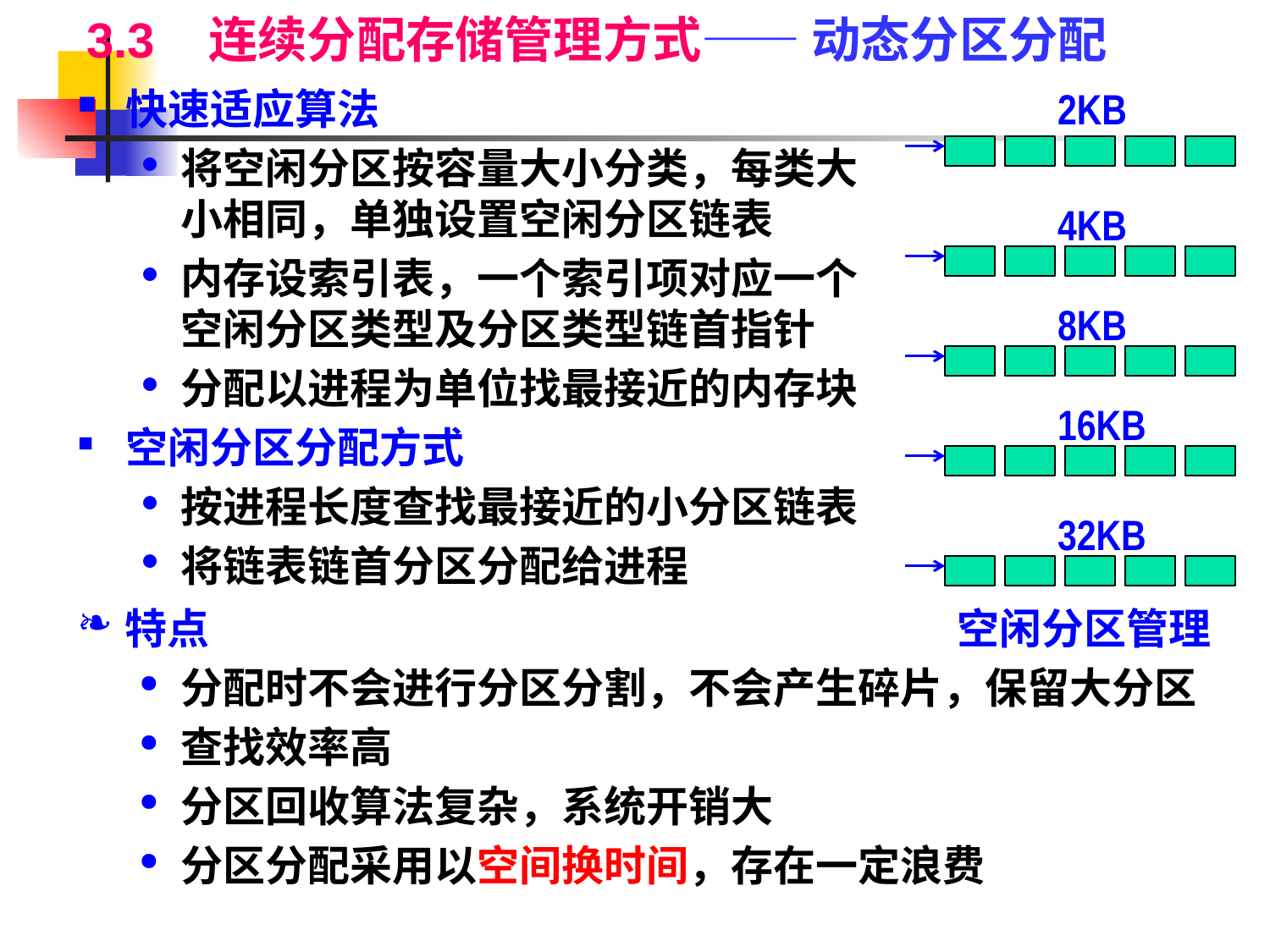

3.3   连续分配存储管理方式—— 动态分区分配
快速适应算法
将空闲分区按容量大小分类，每类大小相同，单独设置空闲分区链表
内存设索引表，一个索引项对应一个空闲分区类型及分区类型链首指针
分配以进程为单位找最接近的内存块
空闲分区分配方式
按进程长度查找最接近的小分区链表
将链表链首分区分配给进程
2KB

4KB

8KB

16KB

32KB

特点
分配时不会进行分区分割，不会产生碎片，保留大分区
查找效率高
分区回收算法复杂，系统开销大
分区分配采用以空间换时间，存在一定浪费
空闲分区管理